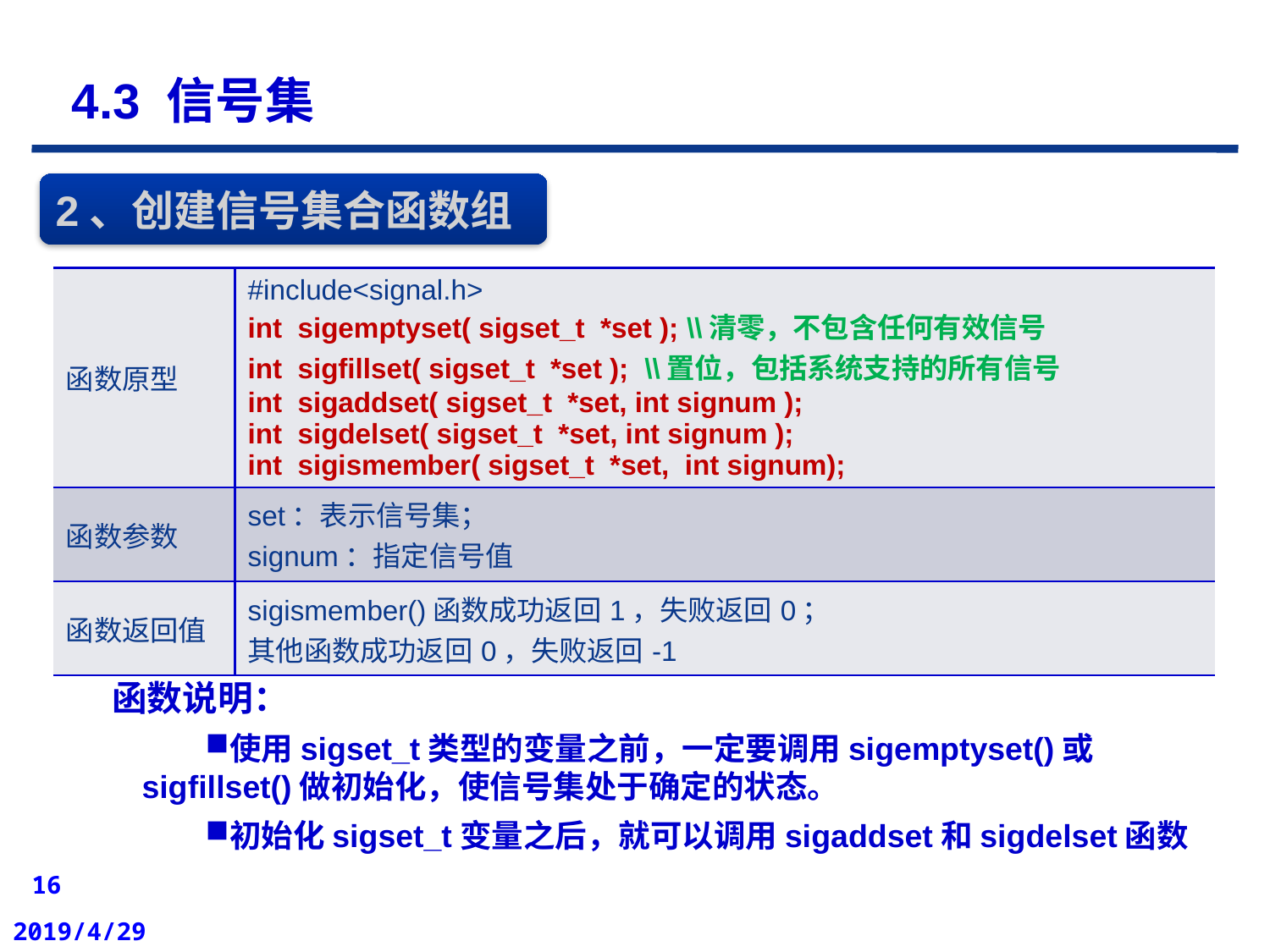

4.3 信号集
2、创建信号集合函数组
| 函数原型 | #include<signal.h> int sigemptyset( sigset\_t \*set ); \\清零，不包含任何有效信号 int sigfillset( sigset\_t \*set ); \\置位，包括系统支持的所有信号 int sigaddset( sigset\_t \*set, int signum ); int sigdelset( sigset\_t \*set, int signum ); int sigismember( sigset\_t \*set, int signum); |
| --- | --- |
| 函数参数 | set：表示信号集； signum：指定信号值 |
| 函数返回值 | sigismember()函数成功返回1，失败返回0； 其他函数成功返回0，失败返回-1 |
函数说明：
使用sigset_t类型的变量之前，一定要调用sigemptyset()或sigfillset()做初始化，使信号集处于确定的状态。
初始化sigset_t变量之后，就可以调用sigaddset和sigdelset函数